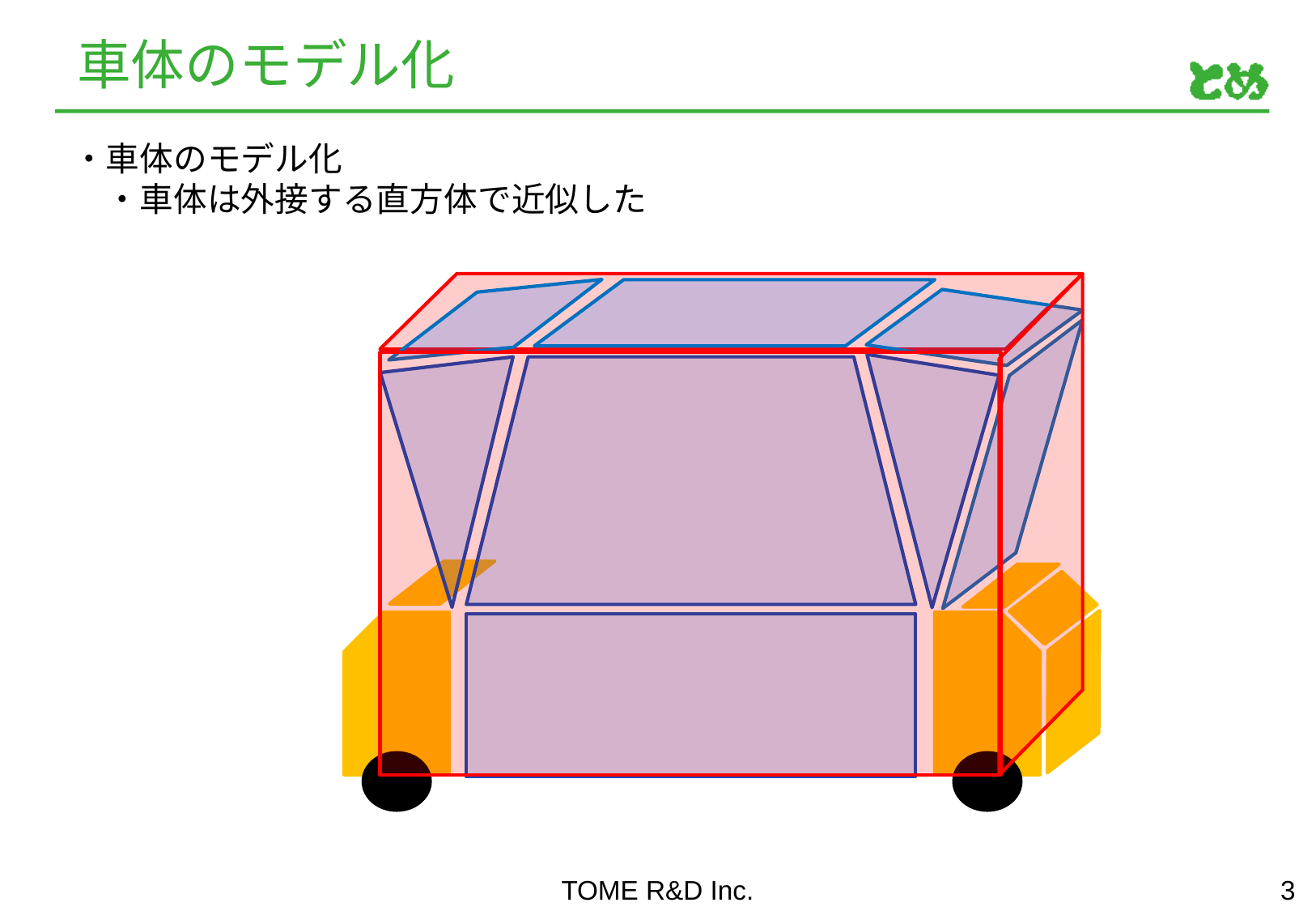

# 車体のモデル化
・車体のモデル化
　・車体は外接する直方体で近似した

TOME R&D Inc.
　　3